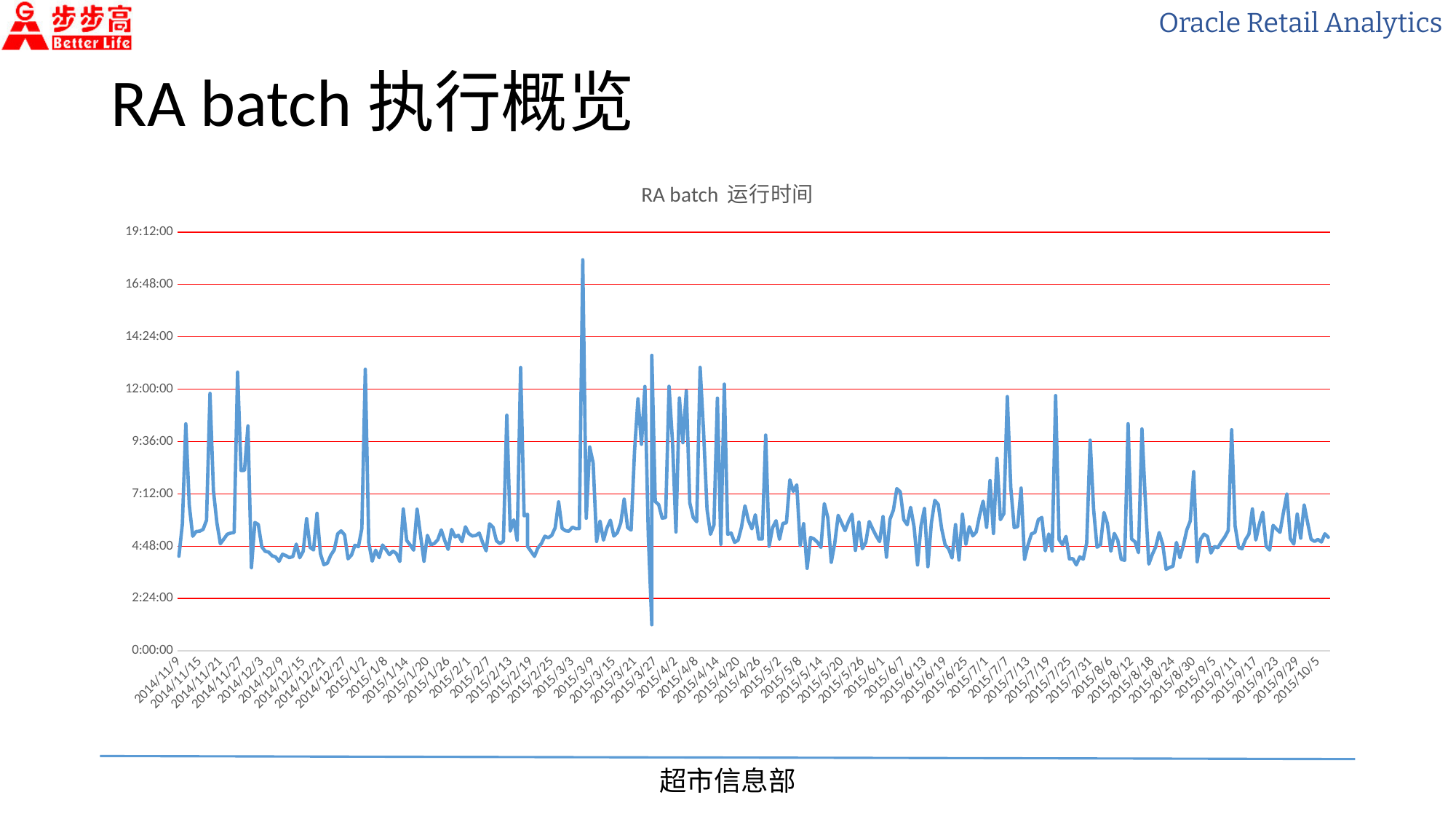

# RA batch执行概览

### Chart: RA batch 运行时间

| Category | RUN_TIME |
|---|---|
| 41952 | 0.18087962962962964 |
| 41953 | 0.24248842592592593 |
| 41954 | 0.43369212962962966 |
| 41955 | 0.27815972222222224 |
| 41956 | 0.21908564814814815 |
| 41957 | 0.2280439814814815 |
| 41958 | 0.2286689814814815 |
| 41959 | 0.23207175925925927 |
| 41960 | 0.2495138888888889 |
| 41961 | 0.4919212962962963 |
| 41962 | 0.30626157407407406 |
| 41963 | 0.24496527777777777 |
| 41964 | 0.20474537037037036 |
| 41965 | 0.21350694444444443 |
| 41966 | 0.2227662037037037 |
| 41967 | 0.22506944444444443 |
| 41968 | 0.22616898148148148 |
| 41969 | 0.532349537037037 |
| 41970 | 0.3443634259259259 |
| 41971 | 0.3448842592592593 |
| 41972 | 0.4295601851851852 |
| 41973 | 0.15893518518518518 |
| 41974 | 0.2453587962962963 |
| 41975 | 0.2414699074074074 |
| 41976 | 0.19891203703703705 |
| 41977 | 0.19027777777777777 |
| 41978 | 0.1886111111111111 |
| 41979 | 0.18168981481481483 |
| 41980 | 0.17947916666666666 |
| 41981 | 0.17107638888888888 |
| 41982 | 0.18462962962962962 |
| 41983 | 0.18196759259259257 |
| 41984 | 0.17810185185185187 |
| 41985 | 0.1801851851851852 |
| 41986 | 0.20390046296296296 |
| 41987 | 0.1779861111111111 |
| 41988 | 0.19034722222222222 |
| 41989 | 0.2526967592592593 |
| 41990 | 0.19775462962962964 |
| 41991 | 0.19283564814814813 |
| 41992 | 0.26278935185185187 |
| 41993 | 0.18561342592592592 |
| 41994 | 0.16469907407407405 |
| 41995 | 0.16745370370370372 |
| 41996 | 0.1827777777777778 |
| 41997 | 0.19289351851851852 |
| 41998 | 0.22368055555555555 |
| 41999 | 0.22930555555555554 |
| 42000 | 0.22171296296296295 |
| 42001 | 0.1759375 |
| 42002 | 0.18312499999999998 |
| 42003 | 0.201875 |
| 42004 | 0.19907407407407407 |
| 42005 | 0.23403935185185185 |
| 42006 | 0.5379861111111112 |
| 42007 | 0.2066435185185185 |
| 42008 | 0.17130787037037035 |
| 42009 | 0.1923263888888889 |
| 42010 | 0.17817129629629627 |
| 42011 | 0.20221064814814815 |
| 42012 | 0.19337962962962962 |
| 42013 | 0.1838773148148148 |
| 42014 | 0.19069444444444442 |
| 42015 | 0.1859722222222222 |
| 42016 | 0.17081018518518518 |
| 42017 | 0.27087962962962964 |
| 42018 | 0.2109375 |
| 42019 | 0.20226851851851854 |
| 42020 | 0.19243055555555555 |
| 42021 | 0.2705902777777778 |
| 42022 | 0.22052083333333336 |
| 42023 | 0.17122685185185185 |
| 42024 | 0.22061342592592592 |
| 42025 | 0.20282407407407407 |
| 42026 | 0.20518518518518516 |
| 42027 | 0.21224537037037036 |
| 42028 | 0.2310648148148148 |
| 42029 | 0.21097222222222223 |
| 42030 | 0.19392361111111112 |
| 42031 | 0.23195601851851852 |
| 42032 | 0.2179398148148148 |
| 42033 | 0.22082175925925926 |
| 42034 | 0.20850694444444443 |
| 42035 | 0.23707175925925927 |
| 42036 | 0.22399305555555557 |
| 42037 | 0.2195138888888889 |
| 42038 | 0.22052083333333336 |
| 42039 | 0.2250115740740741 |
| 42040 | 0.20668981481481483 |
| 42041 | 0.19127314814814814 |
| 42042 | 0.24282407407407405 |
| 42043 | 0.23618055555555553 |
| 42044 | 0.21025462962962962 |
| 42045 | 0.20498842592592592 |
| 42046 | 0.20949074074074073 |
| 42047 | 0.45009259259259254 |
| 42048 | 0.22873842592592594 |
| 42049 | 0.2502662037037037 |
| 42050 | 0.21155092592592592 |
| 42051 | 0.5411458333333333 |
| 42052 | 0.25805555555555554 |
| 42053 | 0.2608101851851852 |
| 42053 | 0.19956018518518517 |
| 42055 | 0.18055555555555555 |
| 42056 | 0.19666666666666666 |
| 42057 | 0.20505787037037038 |
| 42058 | 0.21898148148148147 |
| 42059 | 0.21623842592592593 |
| 42060 | 0.22052083333333336 |
| 42061 | 0.23516203703703706 |
| 42062 | 0.2846064814814815 |
| 42063 | 0.23418981481481482 |
| 42064 | 0.22944444444444445 |
| 42065 | 0.2286689814814815 |
| 42066 | 0.23621527777777776 |
| 42067 | 0.23349537037037038 |
| 42068 | 0.23379629629629628 |
| 42069 | 0.7468865740740741 |
| 42070 | 0.2533680555555556 |
| 42071 | 0.3894560185185185 |
| 42072 | 0.35934027777777783 |
| 42073 | 0.20908564814814815 |
| 42074 | 0.24802083333333333 |
| 42075 | 0.21158564814814815 |
| 42076 | 0.23468750000000002 |
| 42077 | 0.2496527777777778 |
| 42078 | 0.21931712962962965 |
| 42079 | 0.22559027777777776 |
| 42080 | 0.2445138888888889 |
| 42081 | 0.2898611111111111 |
| 42082 | 0.23542824074074073 |
| 42083 | 0.23077546296296295 |
| 42084 | 0.38196759259259255 |
| 42085 | 0.48156249999999995 |
| 42086 | 0.39460648148148153 |
| 42087 | 0.5051388888888889 |
| 42088 | 0.21895833333333334 |
| 42089 | 0.04996527777777778 |
| 42089 | 0.5645601851851852 |
| 42090 | 0.28528935185185184 |
| 42091 | 0.279375 |
| 42092 | 0.253599537037037 |
| 42093 | 0.2547337962962963 |
| 42094 | 0.5053703703703704 |
| 42095 | 0.39868055555555554 |
| 42096 | 0.22719907407407405 |
| 42097 | 0.483125 |
| 42098 | 0.3976967592592593 |
| 42099 | 0.4965625 |
| 42100 | 0.28269675925925924 |
| 42101 | 0.25474537037037037 |
| 42102 | 0.2467013888888889 |
| 42103 | 0.541400462962963 |
| 42104 | 0.41788194444444443 |
| 42105 | 0.2705092592592592 |
| 42106 | 0.22274305555555554 |
| 42107 | 0.24042824074074076 |
| 42108 | 0.4828009259259259 |
| 42109 | 0.20369212962962965 |
| 42110 | 0.5095601851851852 |
| 42111 | 0.2227662037037037 |
| 42112 | 0.22515046296296296 |
| 42113 | 0.20724537037037036 |
| 42114 | 0.21146990740740743 |
| 42115 | 0.23640046296296294 |
| 42116 | 0.2770601851851852 |
| 42117 | 0.24916666666666668 |
| 42118 | 0.23318287037037036 |
| 42119 | 0.2599652777777778 |
| 42120 | 0.21371527777777777 |
| 42121 | 0.21373842592592593 |
| 42122 | 0.41225694444444444 |
| 42123 | 0.19986111111111113 |
| 42124 | 0.23537037037037037 |
| 42125 | 0.2486921296296296 |
| 42126 | 0.213125 |
| 42127 | 0.2436574074074074 |
| 42128 | 0.2445949074074074 |
| 42129 | 0.3267939814814815 |
| 42130 | 0.30471064814814813 |
| 42131 | 0.3170949074074074 |
| 42132 | 0.20136574074074076 |
| 42133 | 0.24300925925925929 |
| 42134 | 0.1577199074074074 |
| 42135 | 0.21666666666666667 |
| 42136 | 0.21385416666666668 |
| 42137 | 0.20751157407407406 |
| 42138 | 0.19777777777777775 |
| 42139 | 0.2812037037037037 |
| 42140 | 0.2543634259259259 |
| 42141 | 0.1692824074074074 |
| 42142 | 0.20506944444444444 |
| 42143 | 0.25894675925925925 |
| 42144 | 0.24446759259259257 |
| 42145 | 0.2296412037037037 |
| 42146 | 0.24739583333333334 |
| 42147 | 0.26090277777777776 |
| 42148 | 0.19197916666666667 |
| 42149 | 0.2460300925925926 |
| 42150 | 0.19508101851851853 |
| 42151 | 0.20723379629629632 |
| 42152 | 0.24712962962962962 |
| 42153 | 0.23299768518518518 |
| 42154 | 0.2197337962962963 |
| 42155 | 0.20876157407407406 |
| 42156 | 0.2566087962962963 |
| 42157 | 0.17900462962962962 |
| 42158 | 0.251412037037037 |
| 42159 | 0.2689814814814815 |
| 42160 | 0.30996527777777777 |
| 42161 | 0.30362268518518515 |
| 42162 | 0.2506481481481481 |
| 42163 | 0.24097222222222223 |
| 42164 | 0.2741898148148148 |
| 42165 | 0.2363888888888889 |
| 42166 | 0.1642361111111111 |
| 42167 | 0.23880787037037035 |
| 42168 | 0.27194444444444443 |
| 42169 | 0.1608564814814815 |
| 42170 | 0.24377314814814813 |
| 42171 | 0.28752314814814817 |
| 42172 | 0.2794097222222222 |
| 42173 | 0.2330439814814815 |
| 42174 | 0.20222222222222222 |
| 42175 | 0.19523148148148148 |
| 42176 | 0.17746527777777776 |
| 42177 | 0.24113425925925927 |
| 42178 | 0.17351851851851852 |
| 42179 | 0.2609375 |
| 42180 | 0.20368055555555556 |
| 42181 | 0.23726851851851852 |
| 42182 | 0.21964120370370369 |
| 42183 | 0.2271527777777778 |
| 42184 | 0.2596412037037037 |
| 42185 | 0.2858912037037037 |
| 42186 | 0.23599537037037036 |
| 42187 | 0.3254282407407407 |
| 42188 | 0.22430555555555556 |
| 42189 | 0.36751157407407403 |
| 42190 | 0.25069444444444444 |
| 42191 | 0.26207175925925924 |
| 42192 | 0.48571759259259256 |
| 42193 | 0.3126273148148148 |
| 42194 | 0.235625 |
| 42195 | 0.23741898148148147 |
| 42196 | 0.31092592592592594 |
| 42197 | 0.1749537037037037 |
| 42198 | 0.2024074074074074 |
| 42199 | 0.22340277777777776 |
| 42200 | 0.22633101851851853 |
| 42201 | 0.25078703703703703 |
| 42202 | 0.2548726851851852 |
| 42203 | 0.19118055555555555 |
| 42204 | 0.22337962962962962 |
| 42205 | 0.19089120370370372 |
| 42206 | 0.48760416666666667 |
| 42207 | 0.21251157407407406 |
| 42208 | 0.20287037037037037 |
| 42209 | 0.21865740740740738 |
| 42210 | 0.1757291666666667 |
| 42211 | 0.17626157407407406 |
| 42212 | 0.1643402777777778 |
| 42213 | 0.17966435185185184 |
| 42214 | 0.1751736111111111 |
| 42215 | 0.20576388888888889 |
| 42216 | 0.40243055555555557 |
| 42217 | 0.2705092592592592 |
| 42218 | 0.1980787037037037 |
| 42219 | 0.20283564814814814 |
| 42220 | 0.26431712962962967 |
| 42221 | 0.2433449074074074 |
| 42222 | 0.1904050925925926 |
| 42223 | 0.224375 |
| 42224 | 0.21146990740740743 |
| 42225 | 0.17481481481481484 |
| 42226 | 0.17305555555555555 |
| 42227 | 0.4338425925925926 |
| 42228 | 0.21386574074074075 |
| 42229 | 0.20828703703703702 |
| 42230 | 0.18766203703703702 |
| 42231 | 0.4239699074074074 |
| 42232 | 0.2856944444444444 |
| 42233 | 0.1658912037037037 |
| 42234 | 0.18416666666666667 |
| 42235 | 0.19881944444444444 |
| 42236 | 0.2260185185185185 |
| 42237 | 0.20408564814814814 |
| 42238 | 0.15591435185185185 |
| 42239 | 0.15930555555555556 |
| 42240 | 0.16186342592592592 |
| 42241 | 0.2072800925925926 |
| 42242 | 0.17805555555555555 |
| 42243 | 0.20180555555555557 |
| 42244 | 0.23116898148148146 |
| 42245 | 0.24804398148148146 |
| 42246 | 0.3421180555555556 |
| 42247 | 0.1703125 |
| 42248 | 0.2133912037037037 |
| 42249 | 0.22306712962962963 |
| 42250 | 0.21851851851851853 |
| 42251 | 0.1870138888888889 |
| 42252 | 0.1993865740740741 |
| 42253 | 0.19704861111111113 |
| 42254 | 0.20820601851851853 |
| 42255 | 0.21744212962962964 |
| 42256 | 0.2298148148148148 |
| 42257 | 0.4224305555555556 |
| 42258 | 0.23876157407407406 |
| 42259 | 0.19743055555555555 |
| 42260 | 0.19505787037037037 |
| 42261 | 0.21231481481481482 |
| 42262 | 0.22312500000000002 |
| 42263 | 0.2710763888888889 |
| 42264 | 0.2119791666666667 |
| 42265 | 0.24165509259259257 |
| 42266 | 0.26494212962962965 |
| 42267 | 0.19998842592592592 |
| 42268 | 0.1925462962962963 |
| 42269 | 0.23975694444444443 |
| 42270 | 0.23261574074074076 |
| 42271 | 0.22658564814814816 |
| 42272 | 0.2644212962962963 |
| 42273 | 0.2994907407407407 |
| 42274 | 0.2142476851851852 |
| 42275 | 0.20413194444444446 |
| 42276 | 0.2612731481481481 |
| 42277 | 0.2153935185185185 |
| 42278 | 0.2787615740740741 |
| 42279 | 0.24511574074074075 |
| 42280 | 0.2133449074074074 |
| 42281 | 0.2091550925925926 |
| 42282 | 0.21288194444444444 |
| 42283 | 0.20799768518518516 |
| 42284 | 0.223587962962963 |
| 42285 | 0.21709490740740742 |